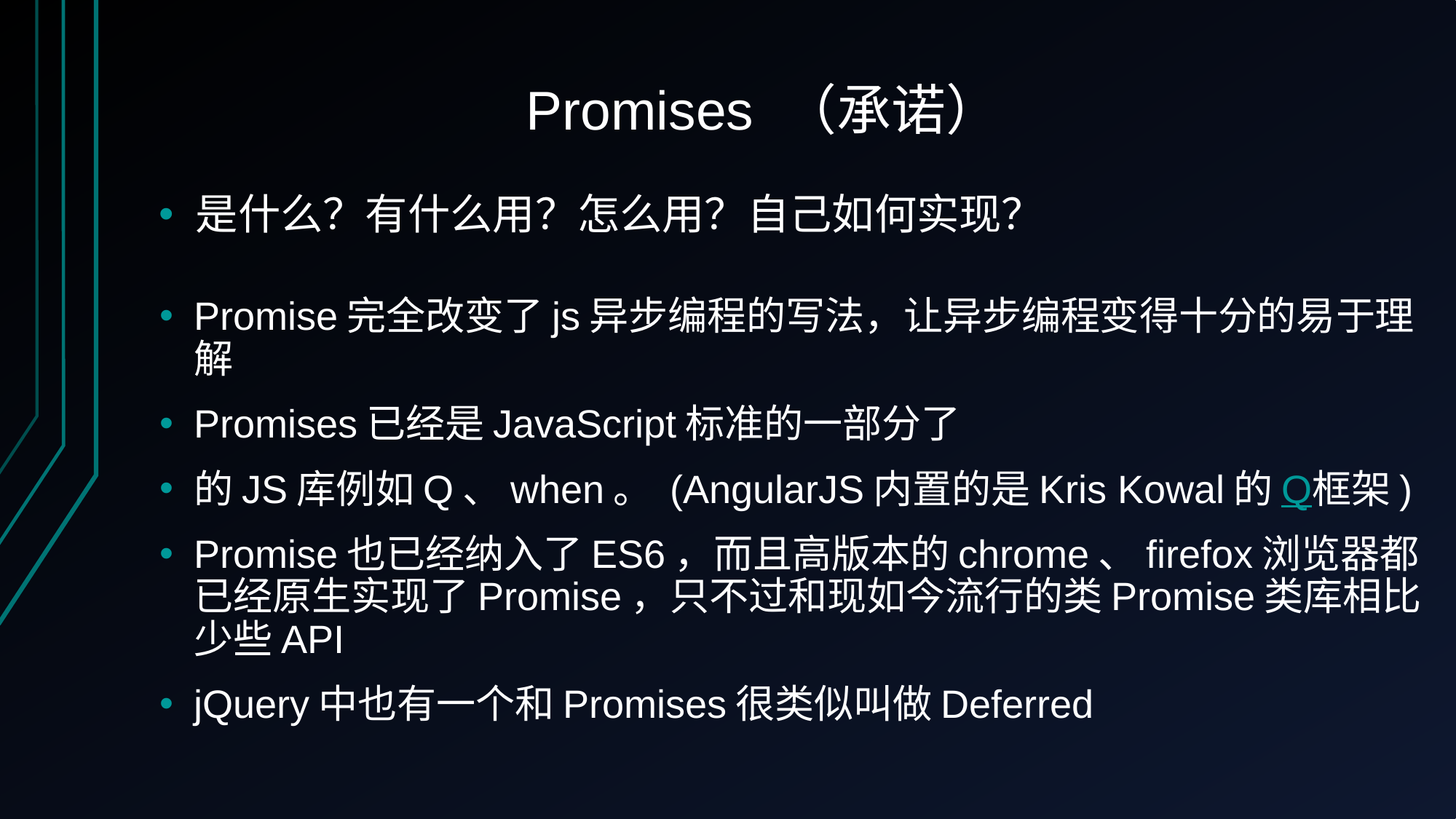

# Promises （承诺）
是什么？有什么用？怎么用？自己如何实现？
Promise完全改变了js异步编程的写法，让异步编程变得十分的易于理解
Promises已经是JavaScript标准的一部分了
的JS库例如Q、when。 (AngularJS内置的是Kris Kowal的Q框架)
Promise也已经纳入了ES6，而且高版本的chrome、firefox浏览器都已经原生实现了Promise，只不过和现如今流行的类Promise类库相比少些API
jQuery中也有一个和Promises很类似叫做Deferred